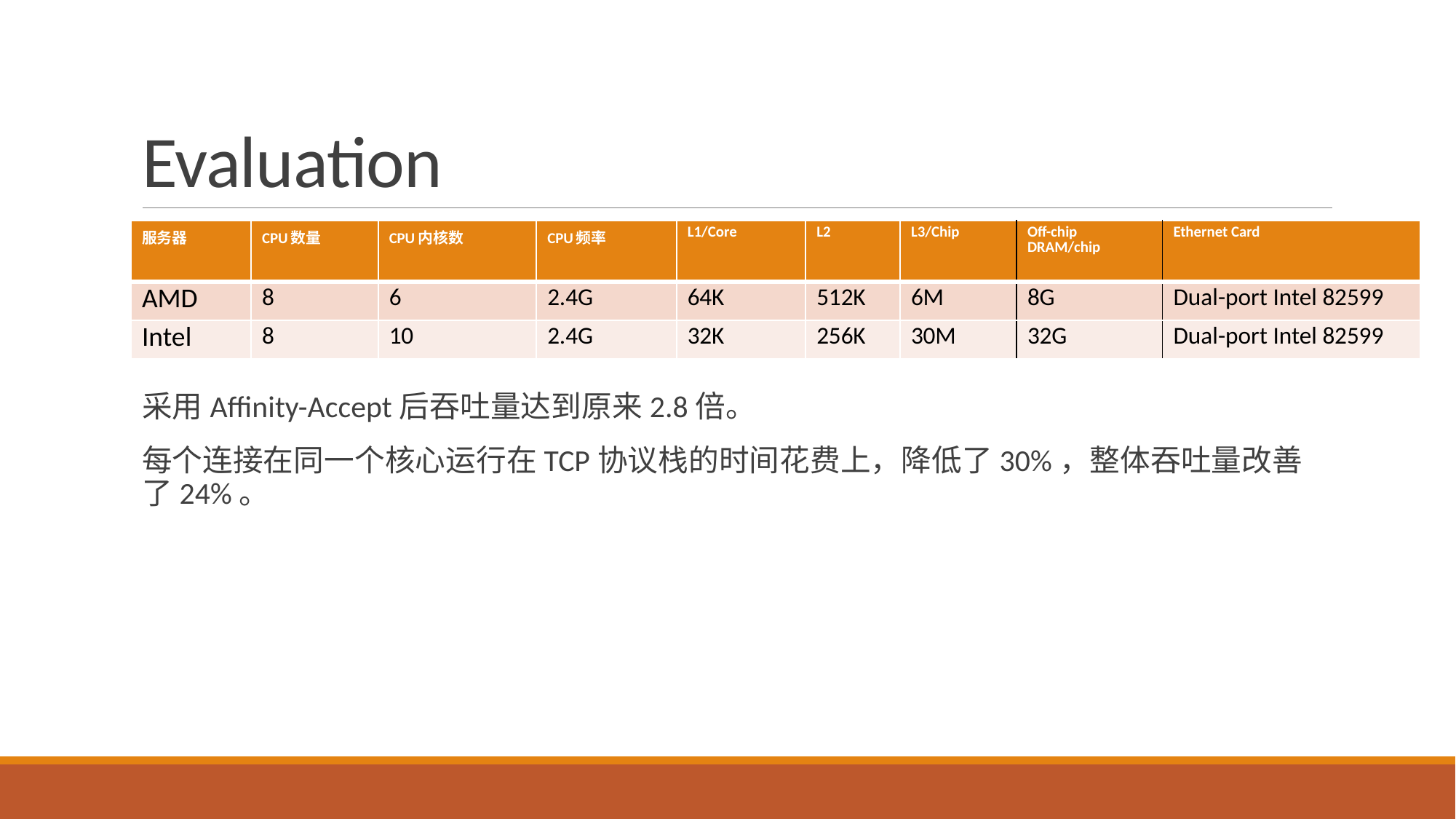

# Evaluation

采用Affinity-Accept后吞吐量达到原来2.8倍。
每个连接在同一个核心运行在TCP协议栈的时间花费上，降低了30%，整体吞吐量改善了24%。

| 服务器 | CPU数量 | CPU内核数 | CPU频率 | L1/Core | L2 | L3/Chip | Off-chip DRAM/chip | Ethernet Card |
| --- | --- | --- | --- | --- | --- | --- | --- | --- |
| AMD | 8 | 6 | 2.4G | 64K | 512K | 6M | 8G | Dual-port Intel 82599 |
| Intel | 8 | 10 | 2.4G | 32K | 256K | 30M | 32G | Dual-port Intel 82599 |